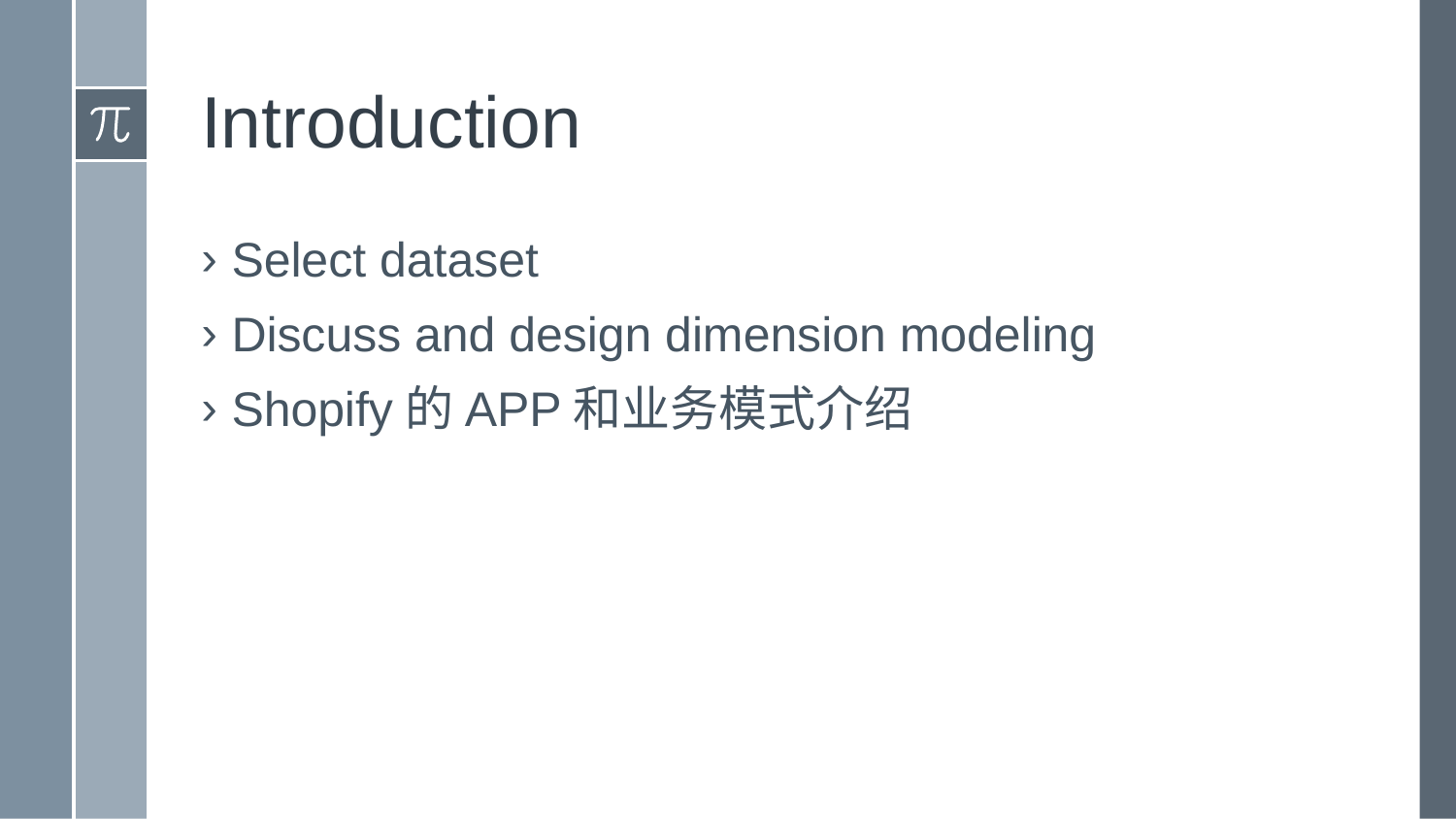

# Introduction
Select dataset
Discuss and design dimension modeling
Shopify的APP和业务模式介绍